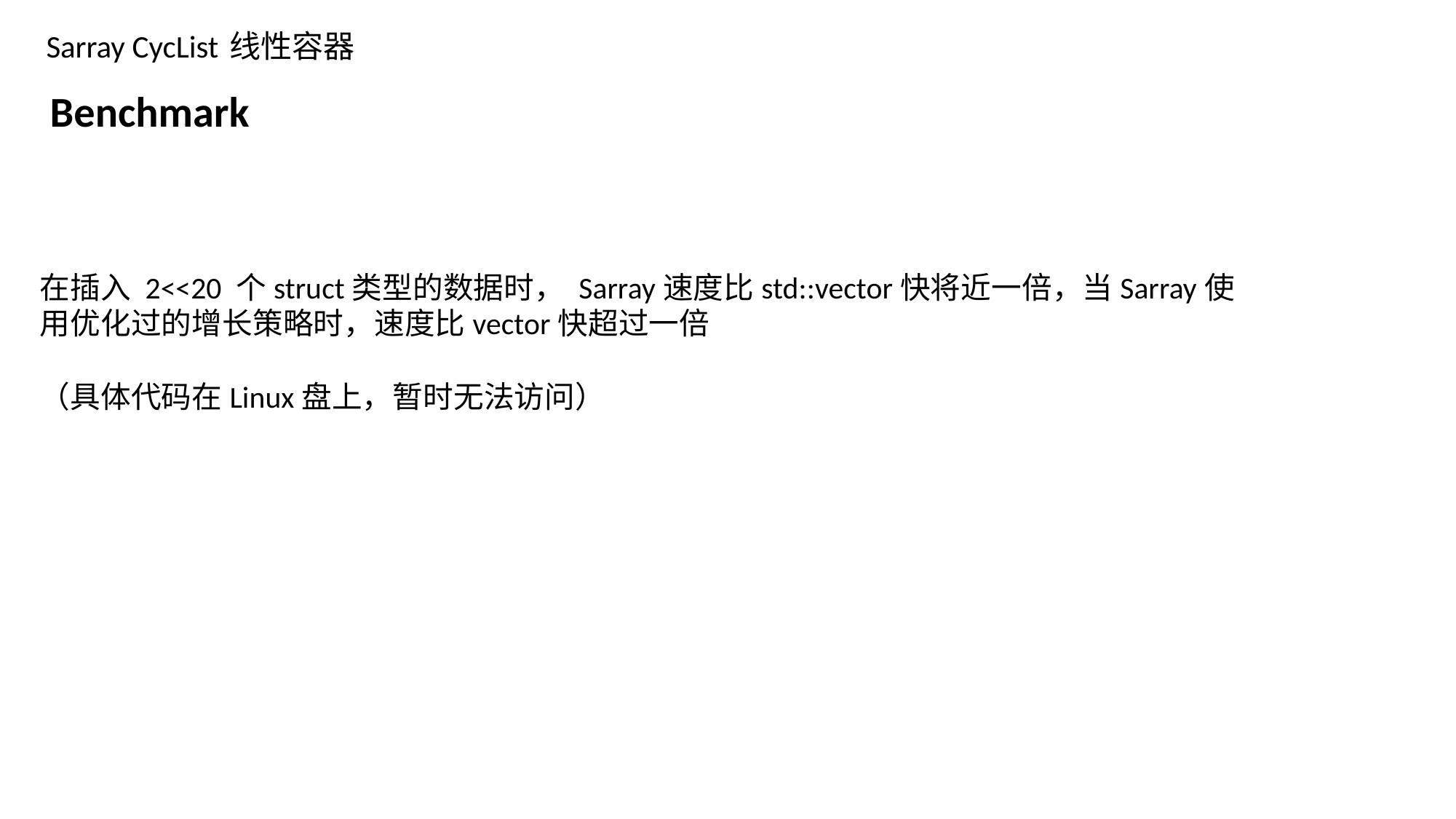

Benchmark

在插入 2<<20 个struct类型的数据时， Sarray速度比std::vector快将近一倍，当Sarray使用优化过的增长策略时，速度比vector快超过一倍

（具体代码在Linux盘上，暂时无法访问）